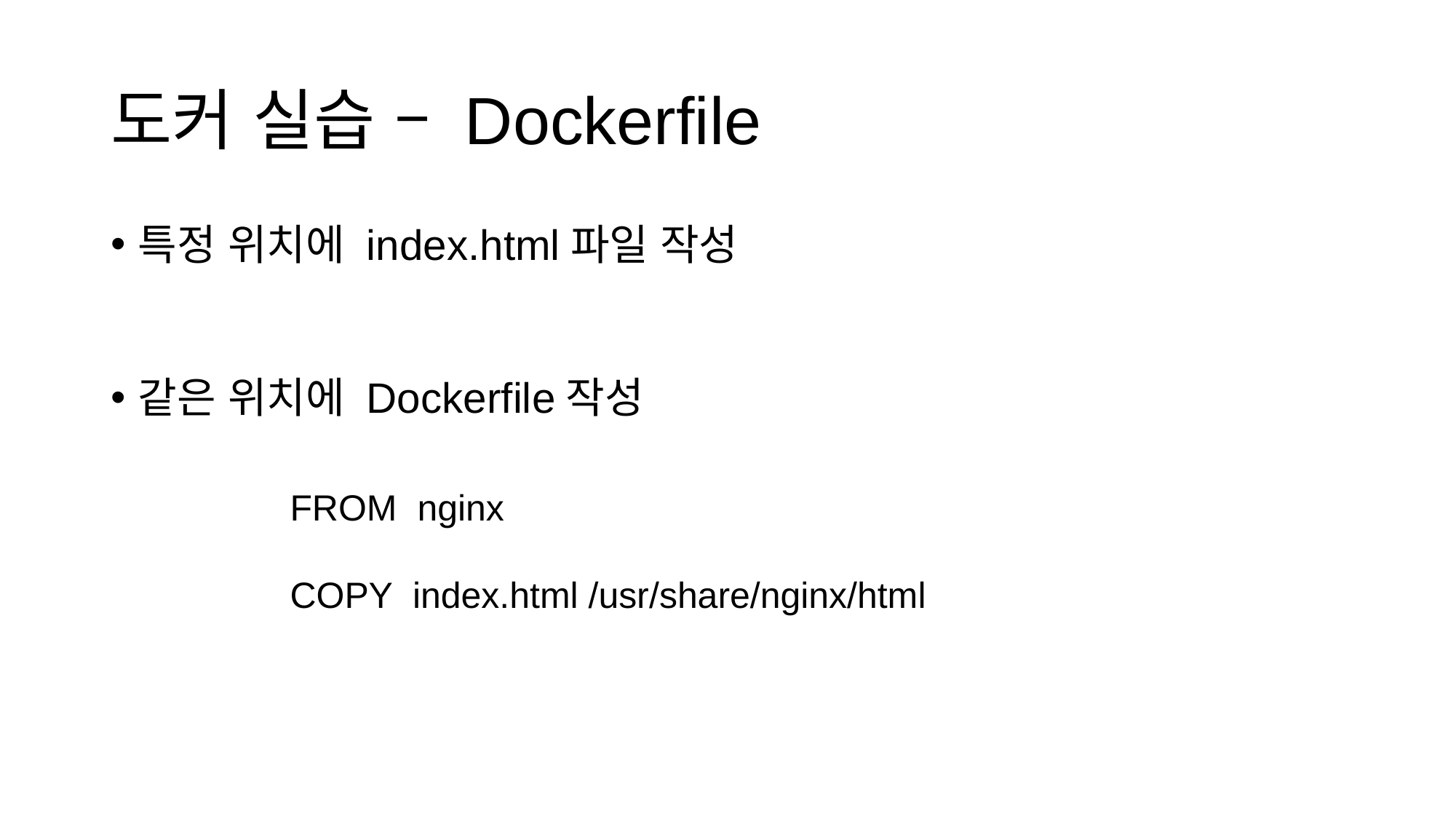

# 도커 실습 – Dockerfile
특정 위치에 index.html파일 작성
같은 위치에 Dockerfile작성

FROM  nginx

COPY  index.html /usr/share/nginx/html